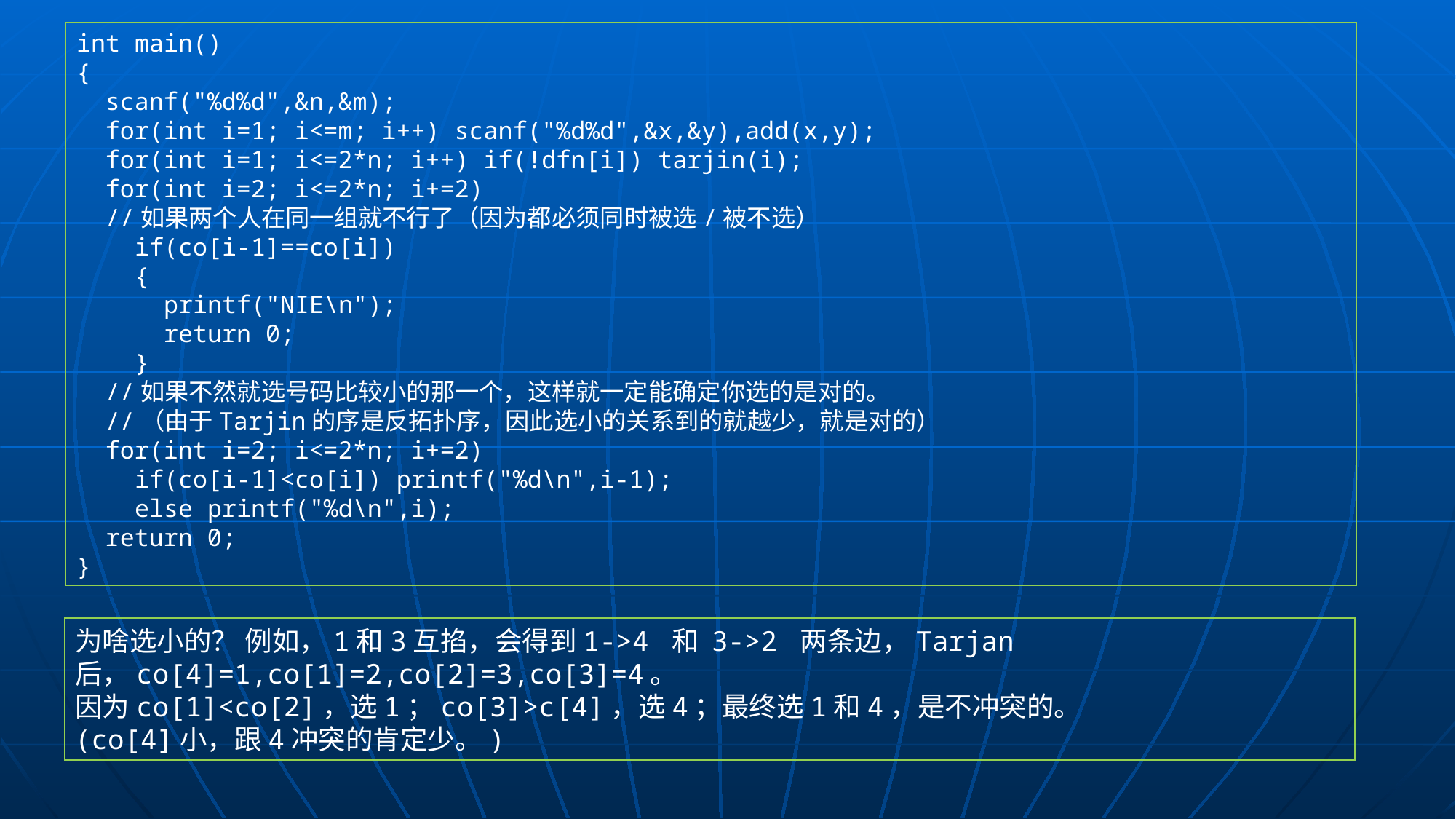

int main()
{
  scanf("%d%d",&n,&m);
  for(int i=1; i<=m; i++) scanf("%d%d",&x,&y),add(x,y);
  for(int i=1; i<=2*n; i++) if(!dfn[i]) tarjin(i);
  for(int i=2; i<=2*n; i+=2)
  //如果两个人在同一组就不行了（因为都必须同时被选/被不选）
    if(co[i-1]==co[i])
    {
      printf("NIE\n");
      return 0;
    }
  //如果不然就选号码比较小的那一个，这样就一定能确定你选的是对的。
  //（由于Tarjin的序是反拓扑序，因此选小的关系到的就越少，就是对的）
  for(int i=2; i<=2*n; i+=2)
    if(co[i-1]<co[i]) printf("%d\n",i-1);
    else printf("%d\n",i);
  return 0;
}
为啥选小的？ 例如，1和3互掐，会得到1->4 和 3->2 两条边，Tarjan后，co[4]=1,co[1]=2,co[2]=3,co[3]=4。
因为co[1]<co[2]，选1；co[3]>c[4]，选4；最终选1和4，是不冲突的。
(co[4]小，跟4冲突的肯定少。)